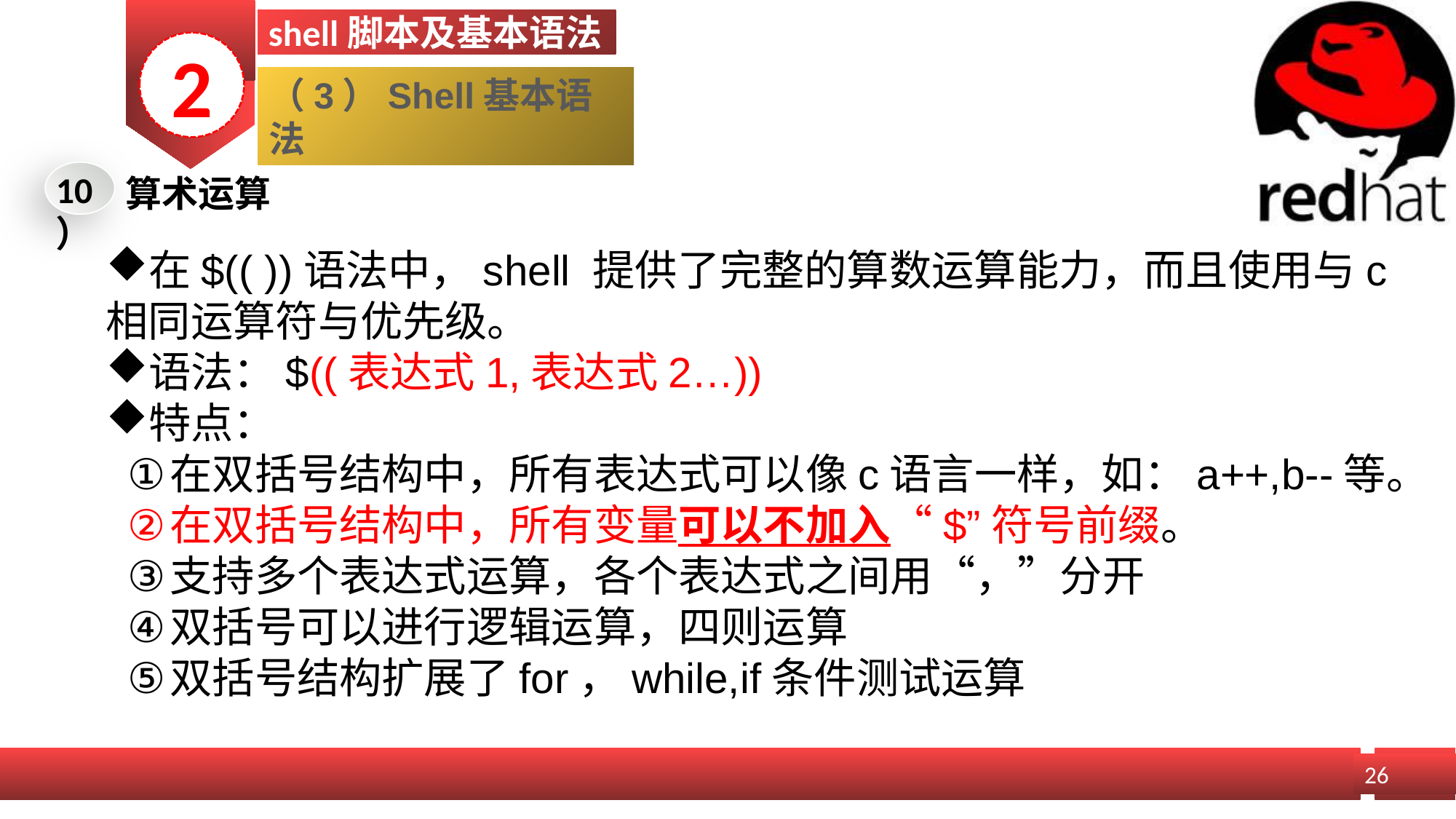

shell脚本及基本语法
2
（3）Shell基本语法
10）

算术运算
在$(( ))语法中，shell 提供了完整的算数运算能力，而且使用与c相同运算符与优先级。
语法：$((表达式1,表达式2…))
特点：
在双括号结构中，所有表达式可以像c语言一样，如：a++,b--等。
在双括号结构中，所有变量可以不加入“$”符号前缀。
支持多个表达式运算，各个表达式之间用“，”分开
双括号可以进行逻辑运算，四则运算
双括号结构扩展了for，while,if条件测试运算